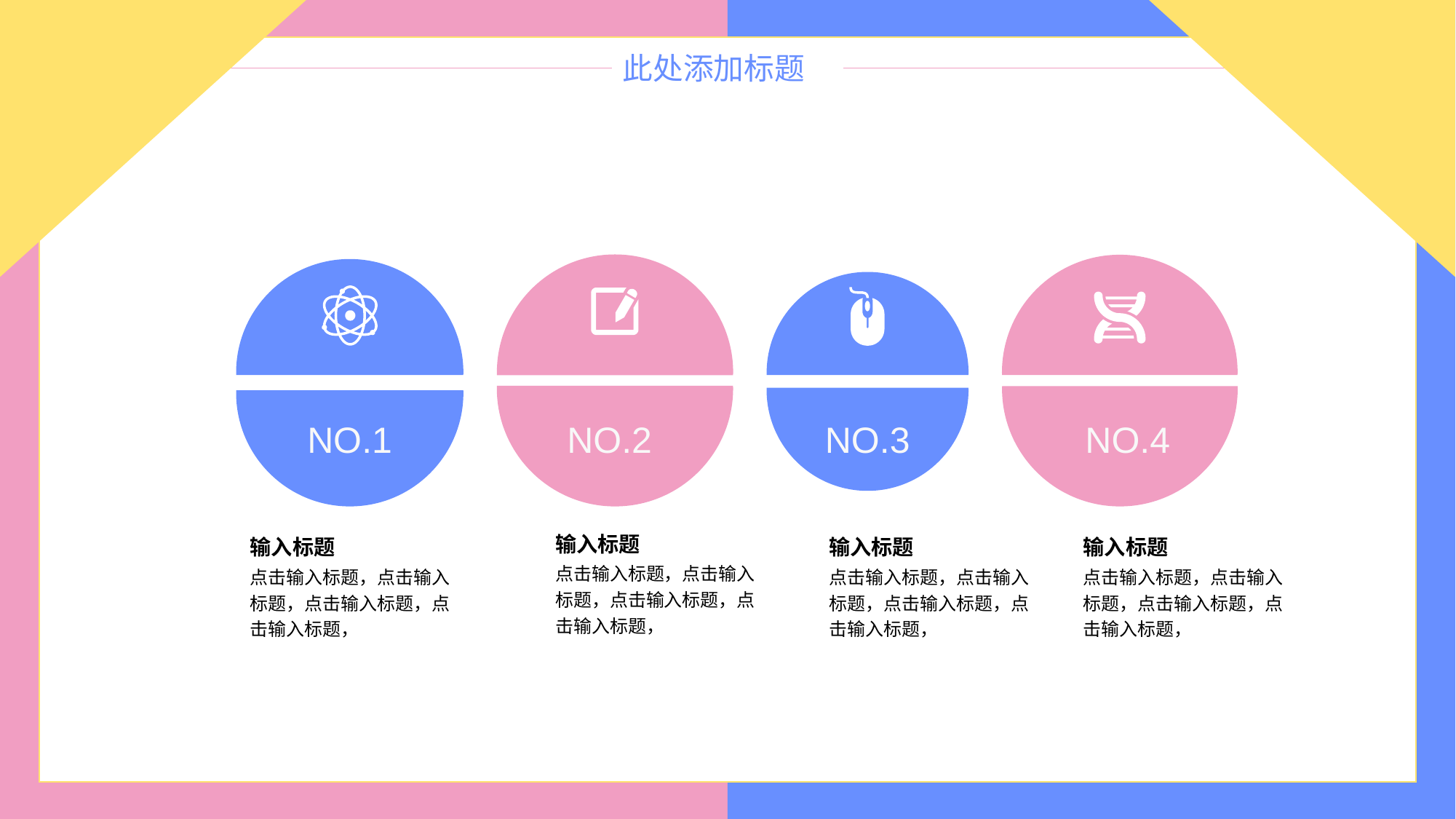

此处添加标题

NO.1
NO.2
NO.3
NO.4
输入标题
点击输入标题，点击输入标题，点击输入标题，点击输入标题，
输入标题
点击输入标题，点击输入标题，点击输入标题，点击输入标题，
输入标题
点击输入标题，点击输入标题，点击输入标题，点击输入标题，
输入标题
点击输入标题，点击输入标题，点击输入标题，点击输入标题，